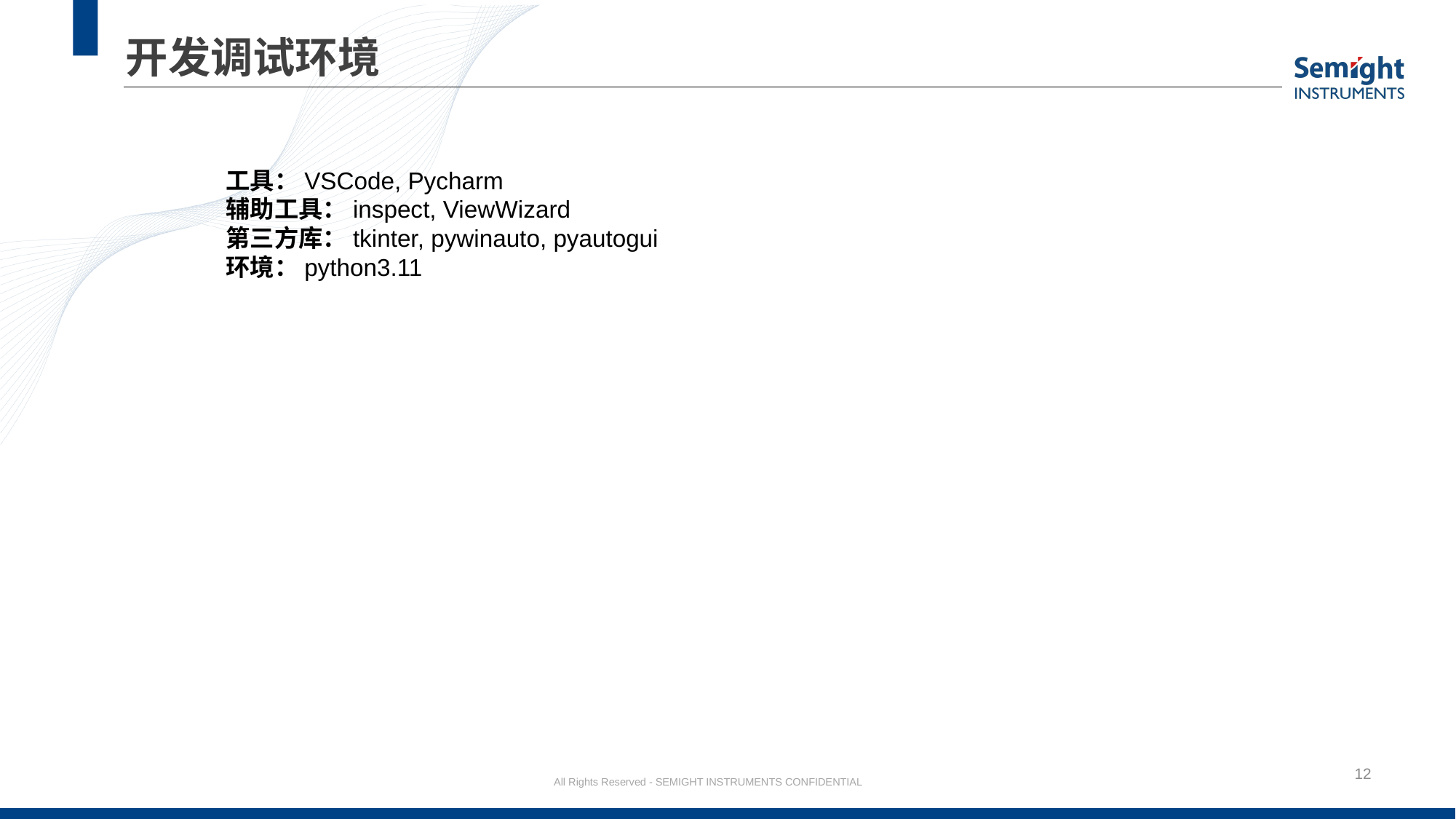

# 开发调试环境
工具：VSCode, Pycharm
辅助工具：inspect, ViewWizard
第三方库：tkinter, pywinauto, pyautogui
环境：python3.11
12